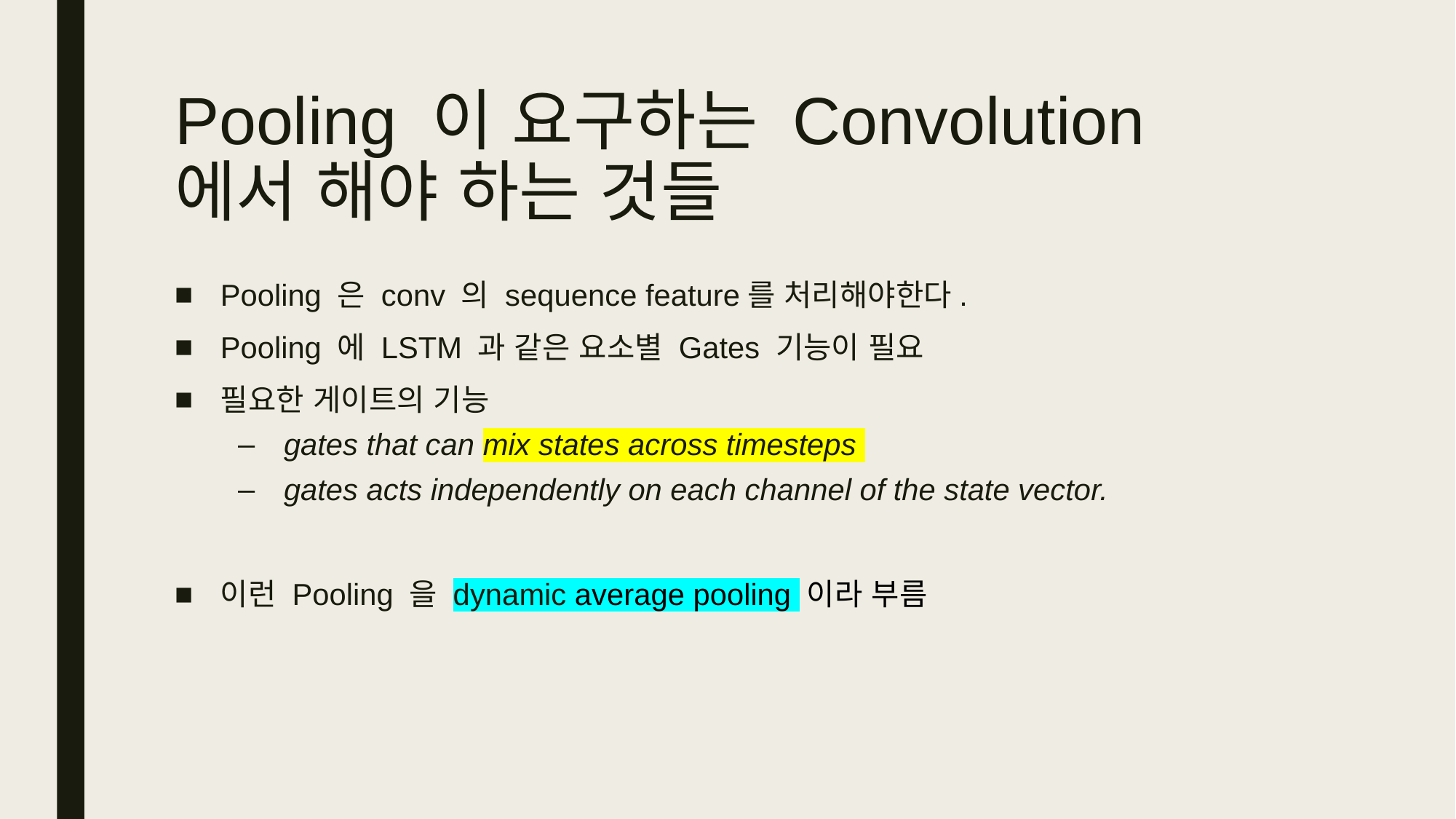

# Pooling 이 요구하는 Convolution 에서 해야 하는 것들
Pooling 은 conv 의 sequence feature를 처리해야한다.
Pooling 에 LSTM 과 같은 요소별 Gates 기능이 필요
필요한 게이트의 기능
gates that can mix states across timesteps
gates acts independently on each channel of the state vector.

이런 Pooling 을 dynamic average pooling 이라 부름